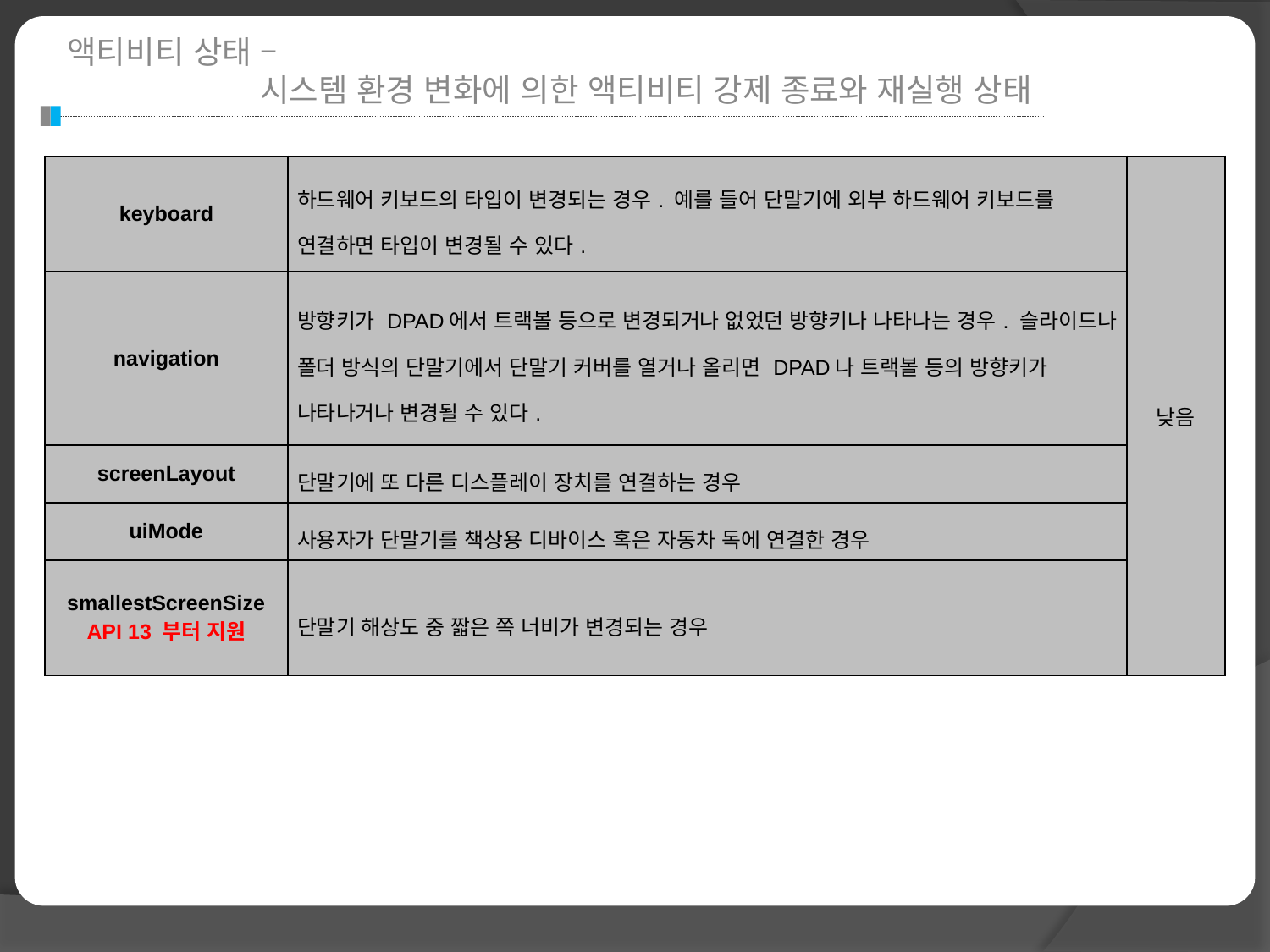

액티비티 상태 –
시스템 환경 변화에 의한 액티비티 강제 종료와 재실행 상태

| keyboard | 하드웨어 키보드의 타입이 변경되는 경우. 예를 들어 단말기에 외부 하드웨어 키보드를 연결하면 타입이 변경될 수 있다. | 낮음 |
| --- | --- | --- |
| navigation | 방향키가 DPAD에서 트랙볼 등으로 변경되거나 없었던 방향키나 나타나는 경우. 슬라이드나 폴더 방식의 단말기에서 단말기 커버를 열거나 올리면 DPAD나 트랙볼 등의 방향키가 나타나거나 변경될 수 있다. |  |
| screenLayout | 단말기에 또 다른 디스플레이 장치를 연결하는 경우 |  |
| uiMode | 사용자가 단말기를 책상용 디바이스 혹은 자동차 독에 연결한 경우 |  |
| smallestScreenSize API 13 부터 지원 | 단말기 해상도 중 짧은 쪽 너비가 변경되는 경우 |  |